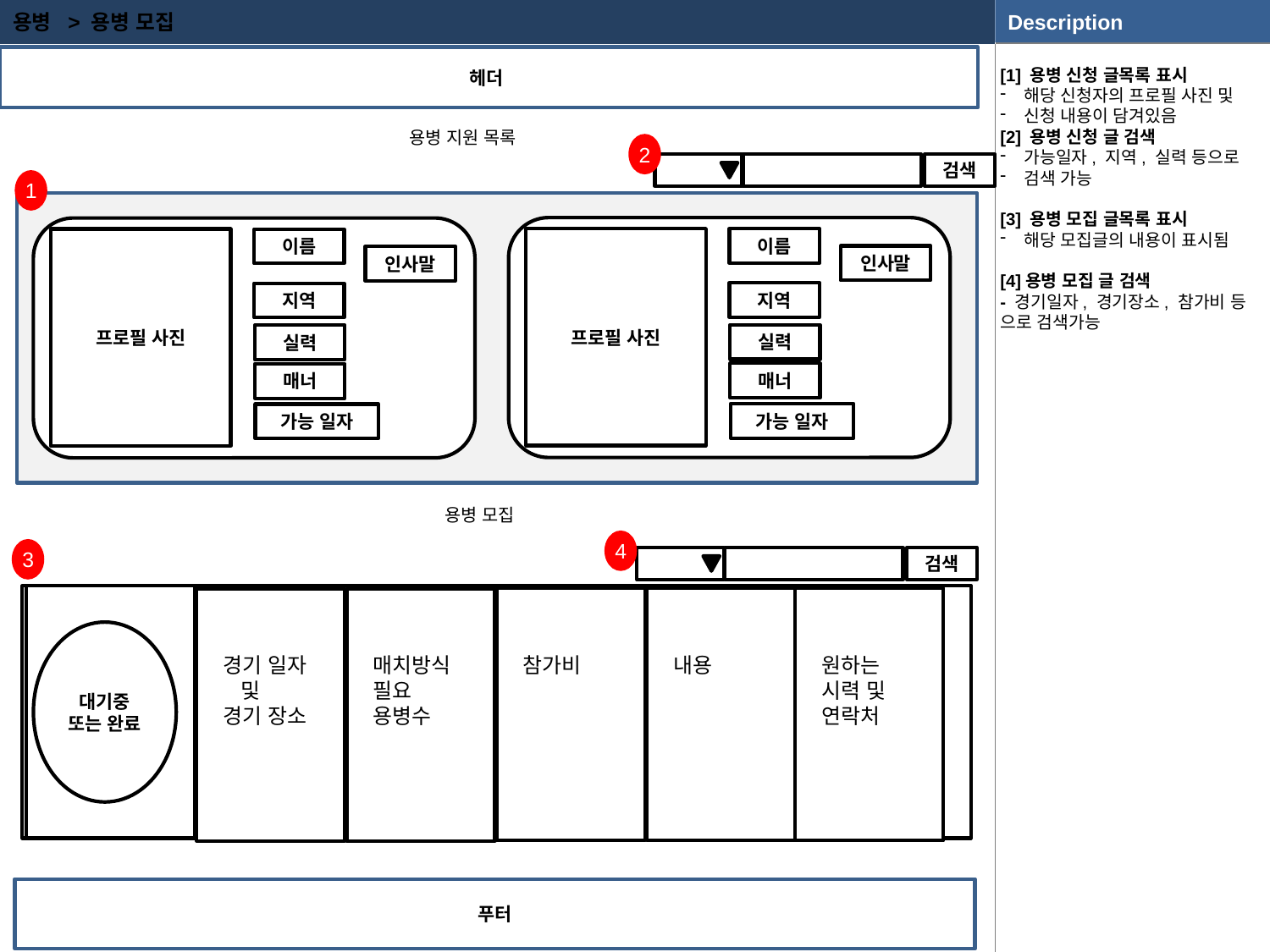

용병  > 용병 모집

[1] 용병 신청 글목록 표시
해당 신청자의 프로필 사진 및
신청 내용이 담겨있음
[2] 용병 신청 글 검색
가능일자, 지역, 실력 등으로
검색 가능

[3] 용병 모집 글목록 표시
해당 모집글의 내용이 표시됨

[4]용병 모집 글 검색
- 경기일자, 경기장소, 참가비 등
으로 검색가능

헤더
용병 지원 목록
2

검색

1

프로필 사진
이름
프로필 사진
이름
인사말
인사말
지역
지역
실력
실력
매너
매너
가능 일자
가능 일자

용병 모집
4
3

검색

대기중 또는 완료
원하는 시력 및 연락처
내용
참가비
경기 일자     및
경기 장소
매치방식
필요 용병수
푸터